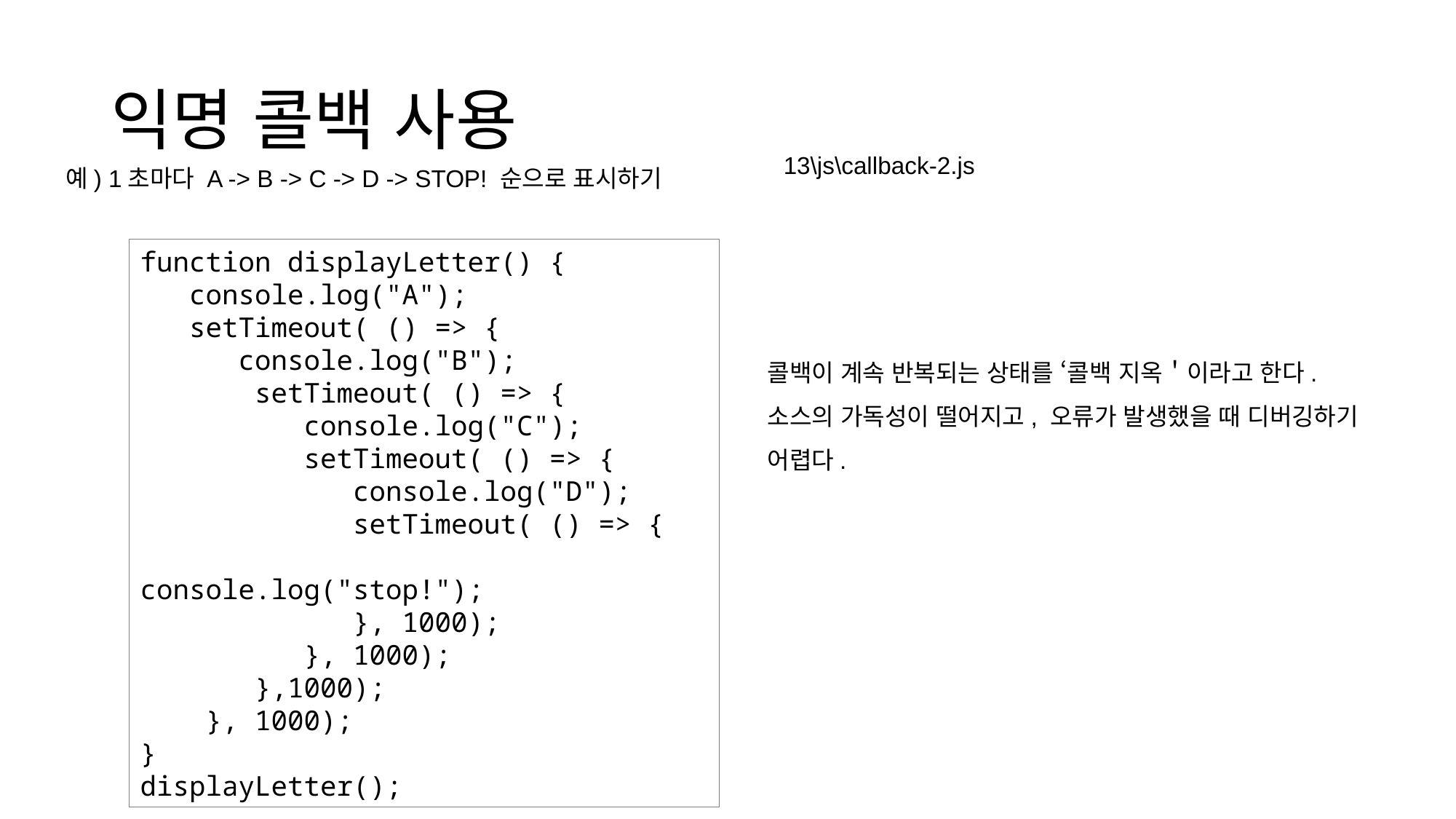

# 익명 콜백 사용
13\js\callback-2.js
예) 1초마다 A -> B -> C -> D -> STOP! 순으로 표시하기
function displayLetter() {
   console.log("A");
   setTimeout( () => {
      console.log("B");
       setTimeout( () => {
          console.log("C");
          setTimeout( () => {
             console.log("D");
             setTimeout( () => {
                console.log("stop!");
             }, 1000);
          }, 1000);
       },1000);
    }, 1000);
}
displayLetter();
콜백이 계속 반복되는 상태를 ‘콜백 지옥＇이라고 한다.
소스의 가독성이 떨어지고, 오류가 발생했을 때 디버깅하기 어렵다.